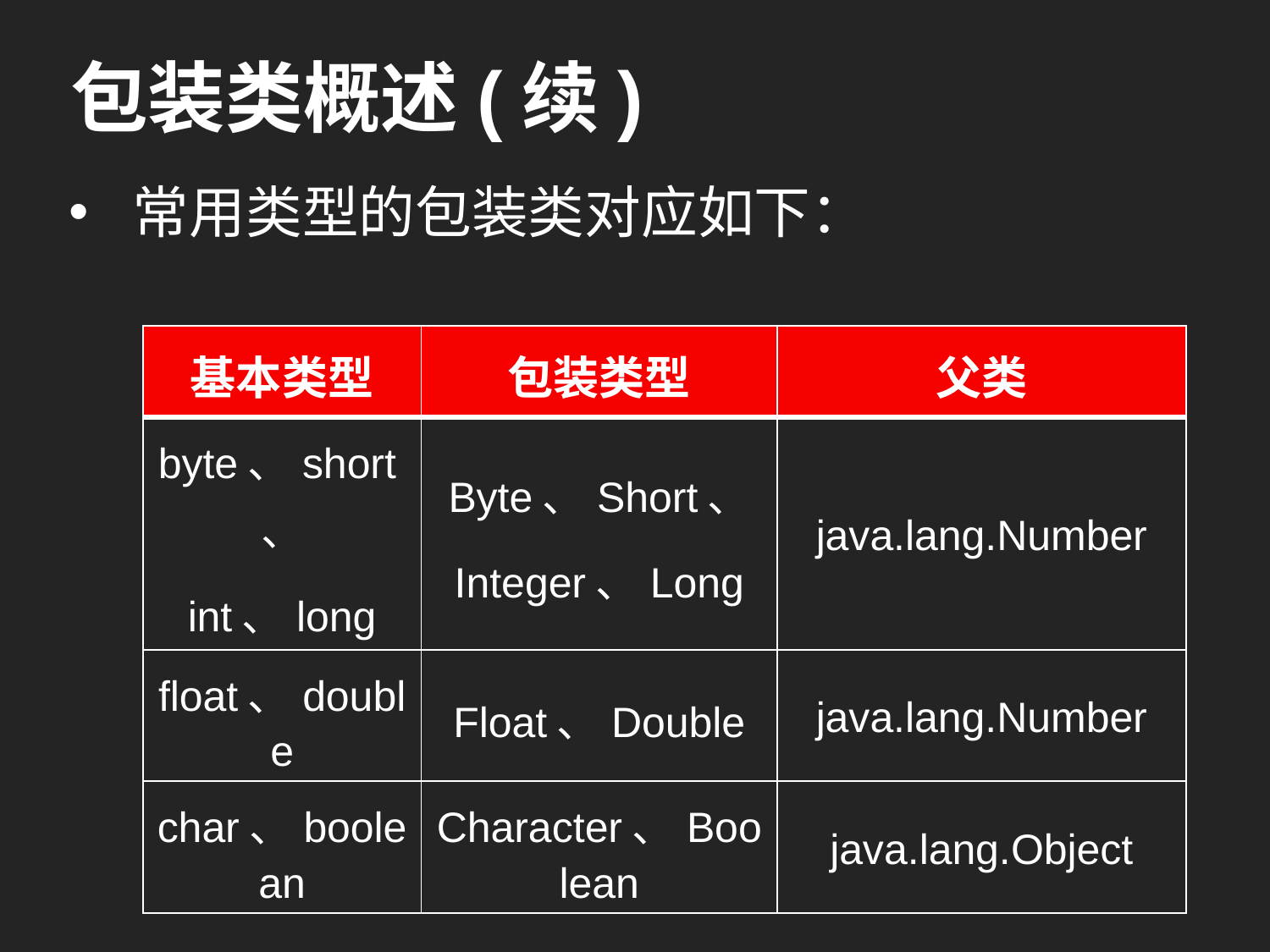

# 包装类概述(续)
常用类型的包装类对应如下：
| 基本类型 | 包装类型 | 父类 |
| --- | --- | --- |
| byte、short、 int、long | Byte、Short、 Integer、Long | java.lang.Number |
| float、double | Float、Double | java.lang.Number |
| char、boolean | Character、Boolean | java.lang.Object |